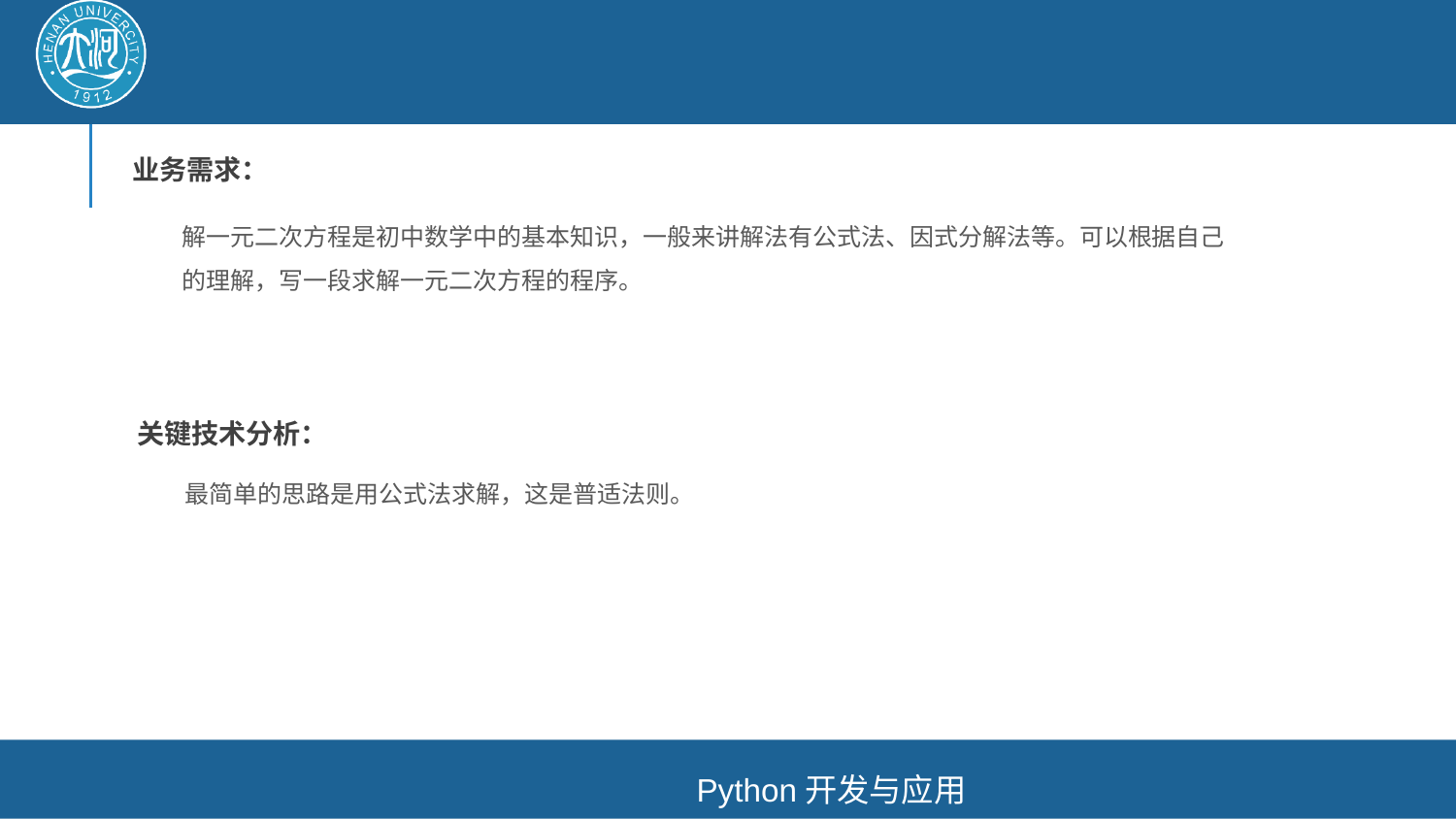

#
业务需求：
解一元二次方程是初中数学中的基本知识，一般来讲解法有公式法、因式分解法等。可以根据自己的理解，写一段求解一元二次方程的程序。
关键技术分析：
最简单的思路是用公式法求解，这是普适法则。

Python开发与应用
6